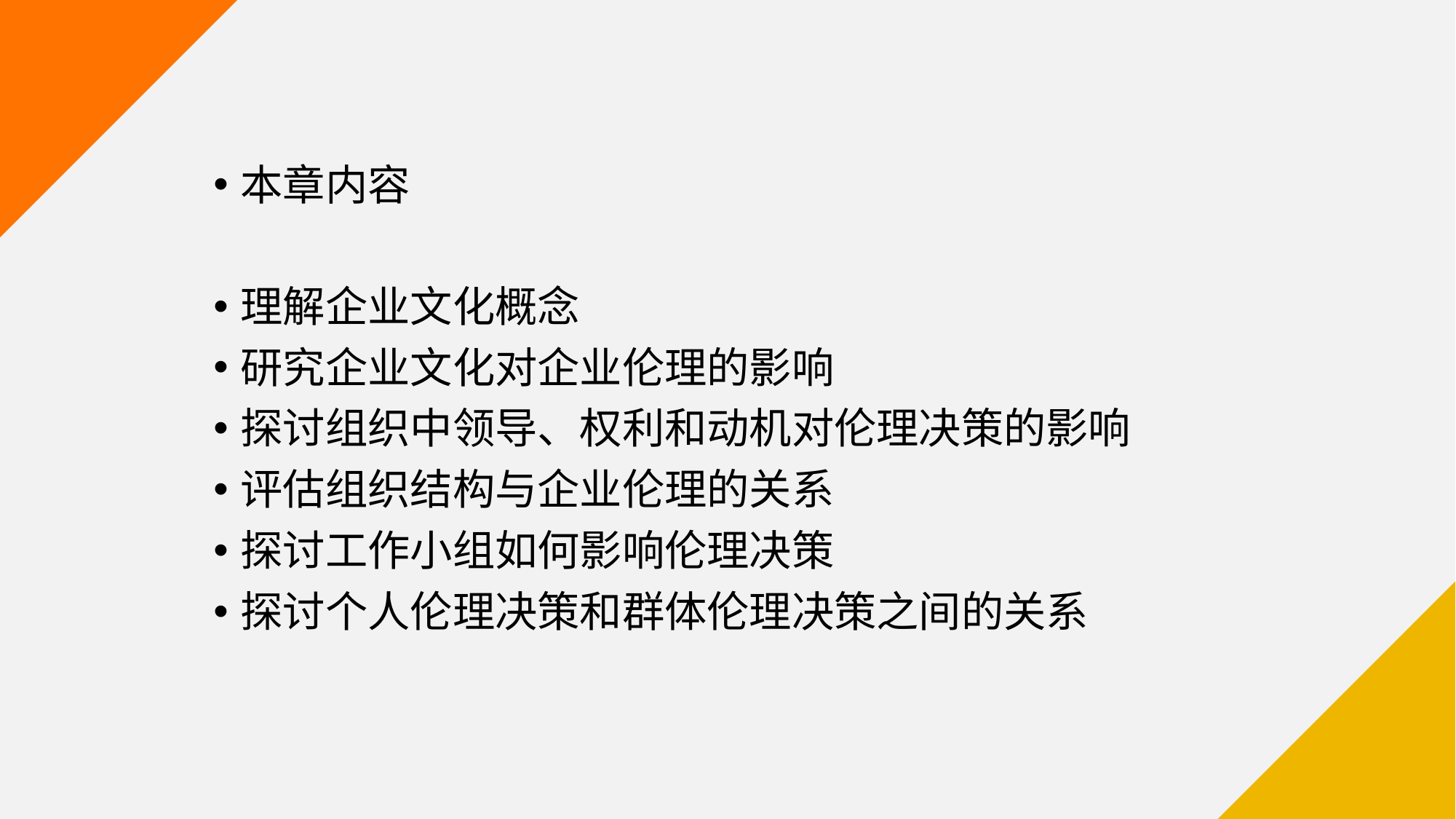

本章内容

理解企业文化概念
研究企业文化对企业伦理的影响
探讨组织中领导、权利和动机对伦理决策的影响
评估组织结构与企业伦理的关系
探讨工作小组如何影响伦理决策
探讨个人伦理决策和群体伦理决策之间的关系